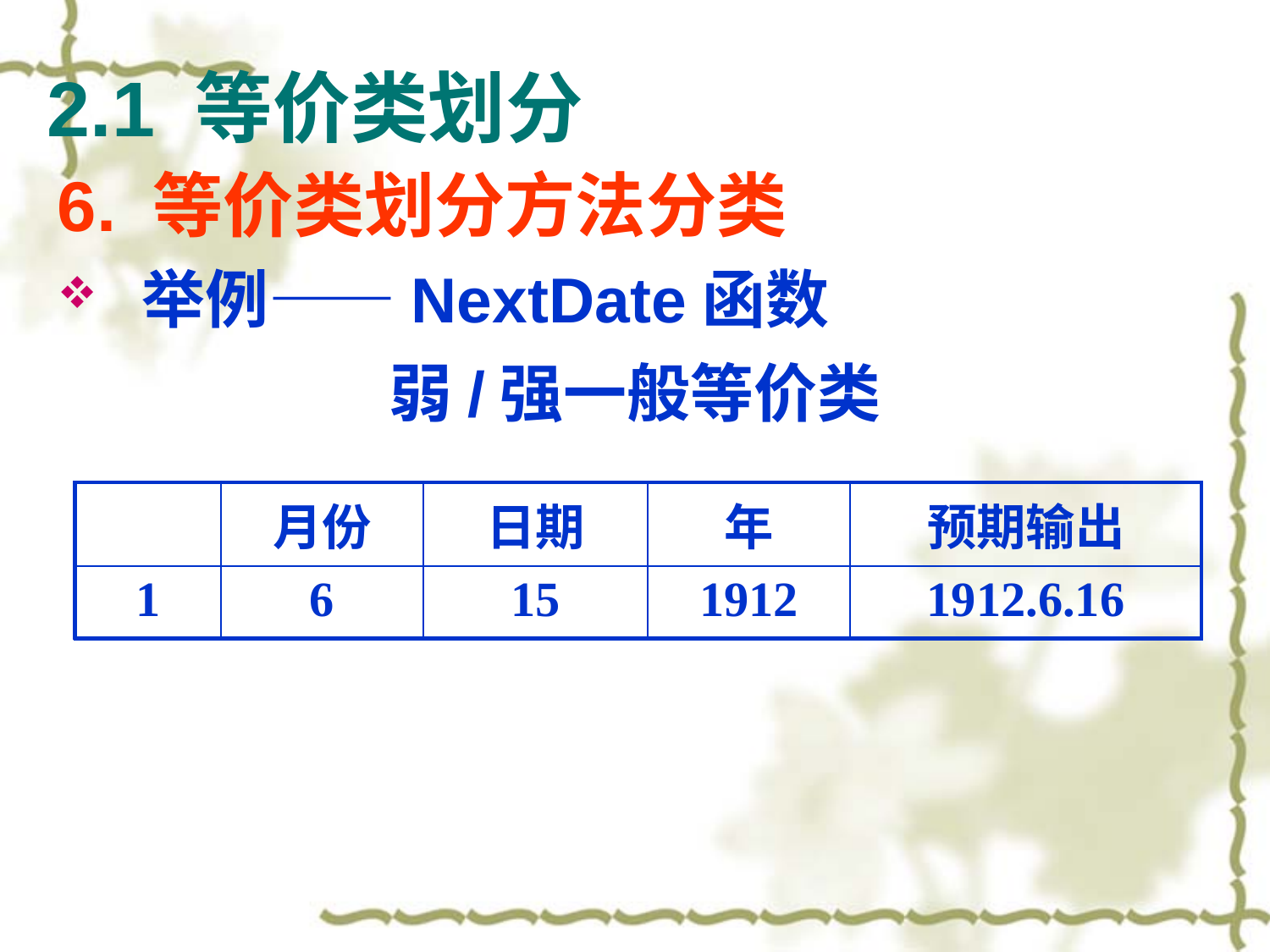

# 2.1 等价类划分
6. 等价类划分方法分类
举例——NextDate函数
弱/强一般等价类
|  | 月份 | 日期 | 年 | 预期输出 |
| --- | --- | --- | --- | --- |
| 1 | 6 | 15 | 1912 | 1912.6.16 |